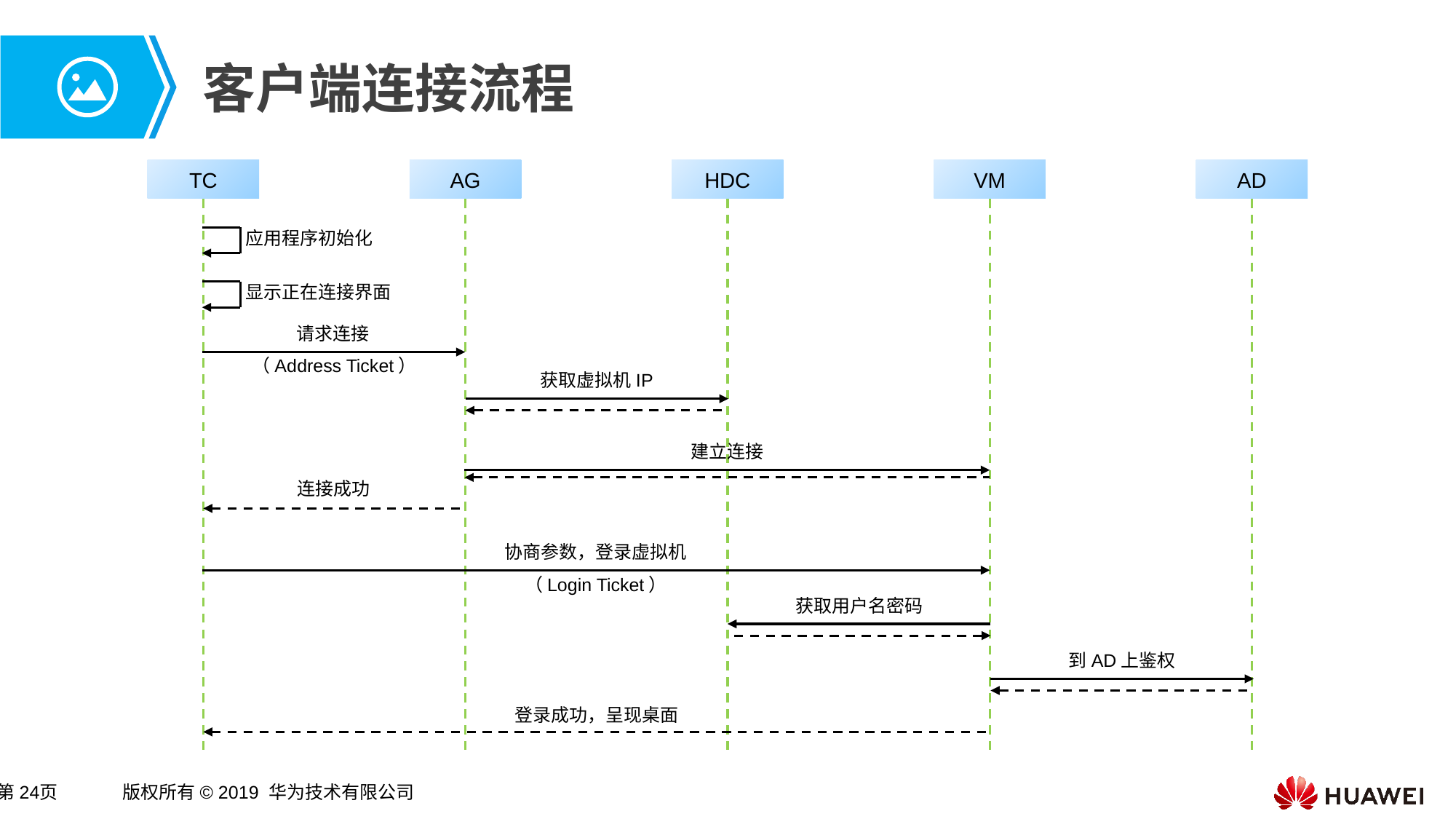

# 客户端连接流程
TC
AG
HDC
VM
AD
应用程序初始化
显示正在连接界面
请求连接
（Address Ticket）
获取虚拟机IP
建立连接
连接成功
协商参数，登录虚拟机
（Login Ticket）
获取用户名密码
到AD上鉴权
登录成功，呈现桌面